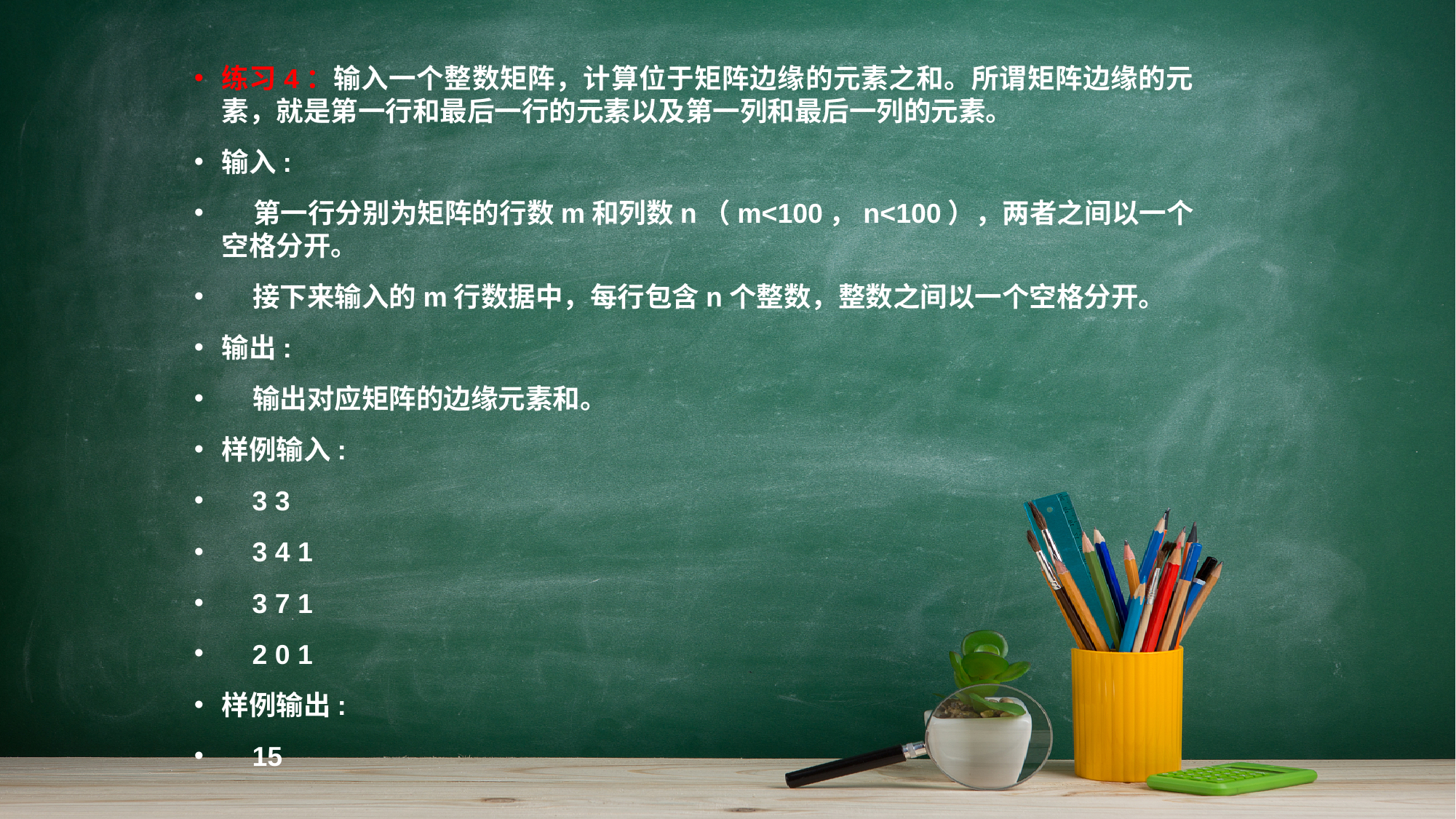

练习4：输入一个整数矩阵，计算位于矩阵边缘的元素之和。所谓矩阵边缘的元素，就是第一行和最后一行的元素以及第一列和最后一列的元素。
输入:
    第一行分别为矩阵的行数m和列数n（m<100，n<100），两者之间以一个空格分开。
    接下来输入的m行数据中，每行包含n个整数，整数之间以一个空格分开。
输出:
    输出对应矩阵的边缘元素和。
样例输入:
    3 3
    3 4 1
    3 7 1
    2 0 1
样例输出:
    15